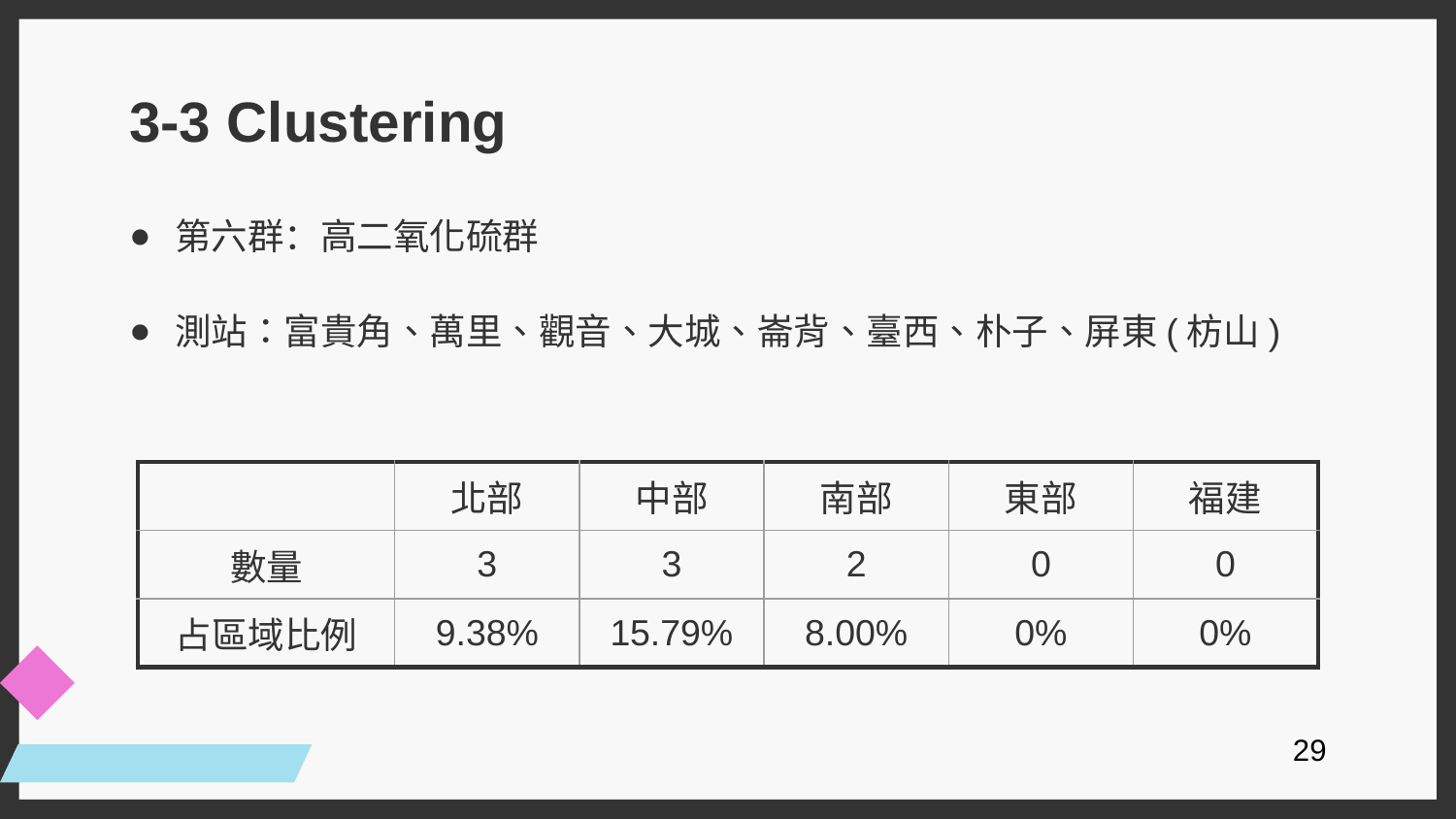

# 3-3 Clustering
第六群：高二氧化硫群
測站：富貴角、萬里、觀音、大城、崙背、臺西、朴子、屏東(枋山)

|  | 北部 | 中部 | 南部 | 東部 | 福建 |
| --- | --- | --- | --- | --- | --- |
| 數量 | 3 | 3 | 2 | 0 | 0 |
| 占區域比例 | 9.38% | 15.79% | 8.00% | 0% | 0% |